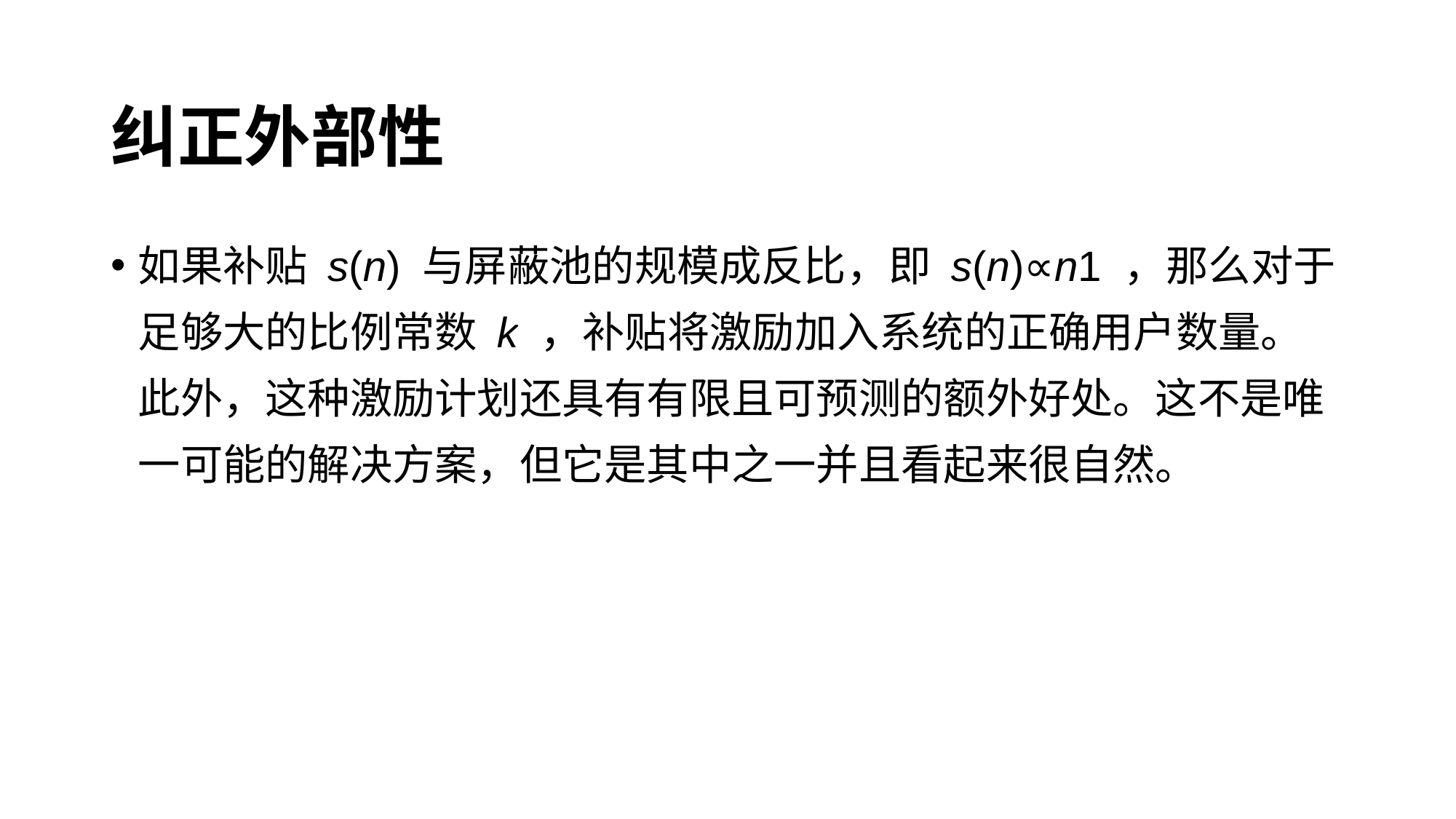

# 纠正外部性
如果补贴 s(n) 与屏蔽池的规模成反比，即 s(n)∝n1​ ，那么对于足够大的比例常数 k ，补贴将激励加入系统的正确用户数量。此外，这种激励计划还具有有限且可预测的额外好处。这不是唯一可能的解决方案，但它是其中之一并且看起来很自然。